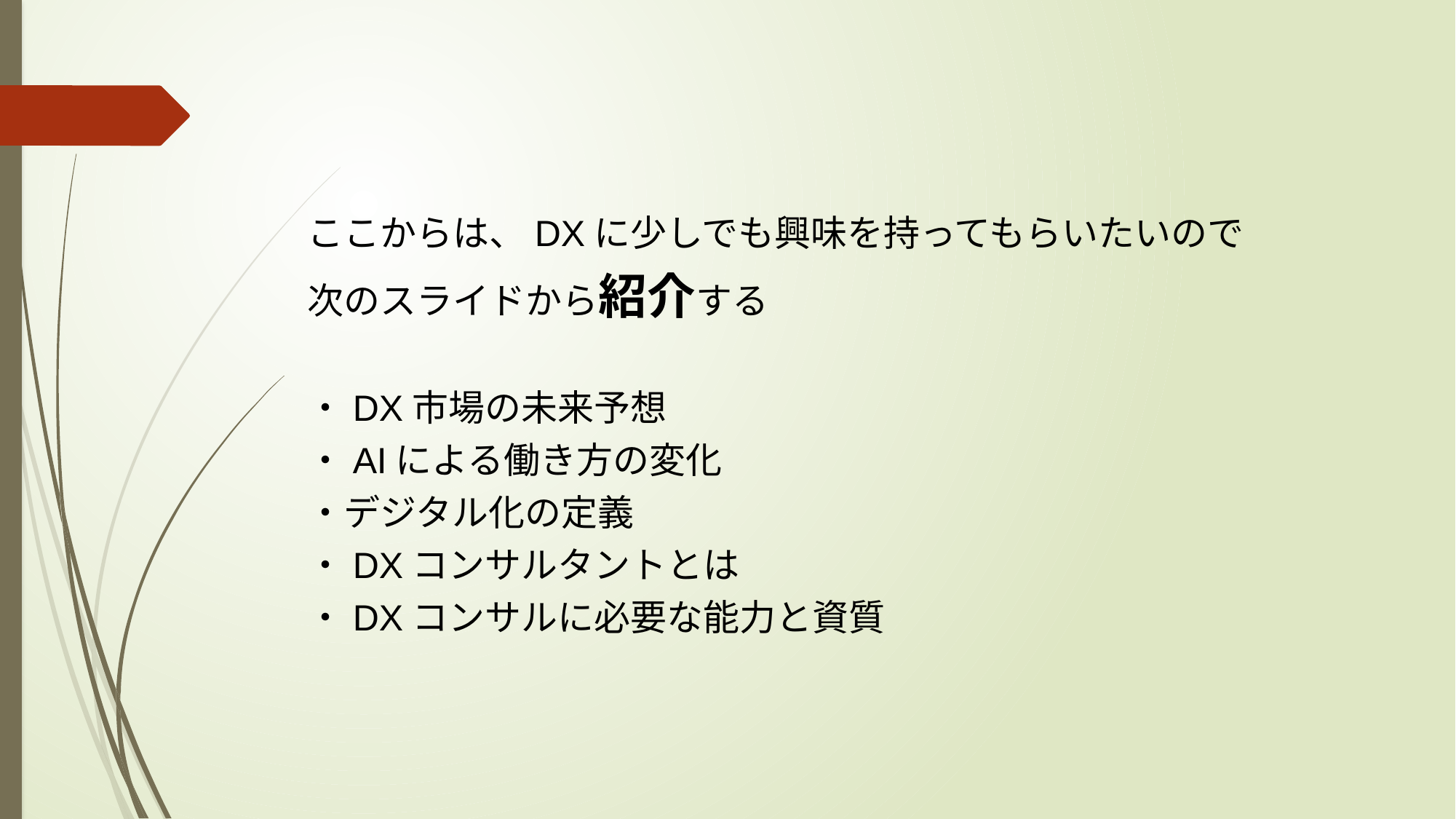

ここからは、DXに少しでも興味を持ってもらいたいので
次のスライドから紹介する

・DX市場の未来予想
・AIによる働き方の変化
・デジタル化の定義
・DXコンサルタントとは
・DXコンサルに必要な能力と資質